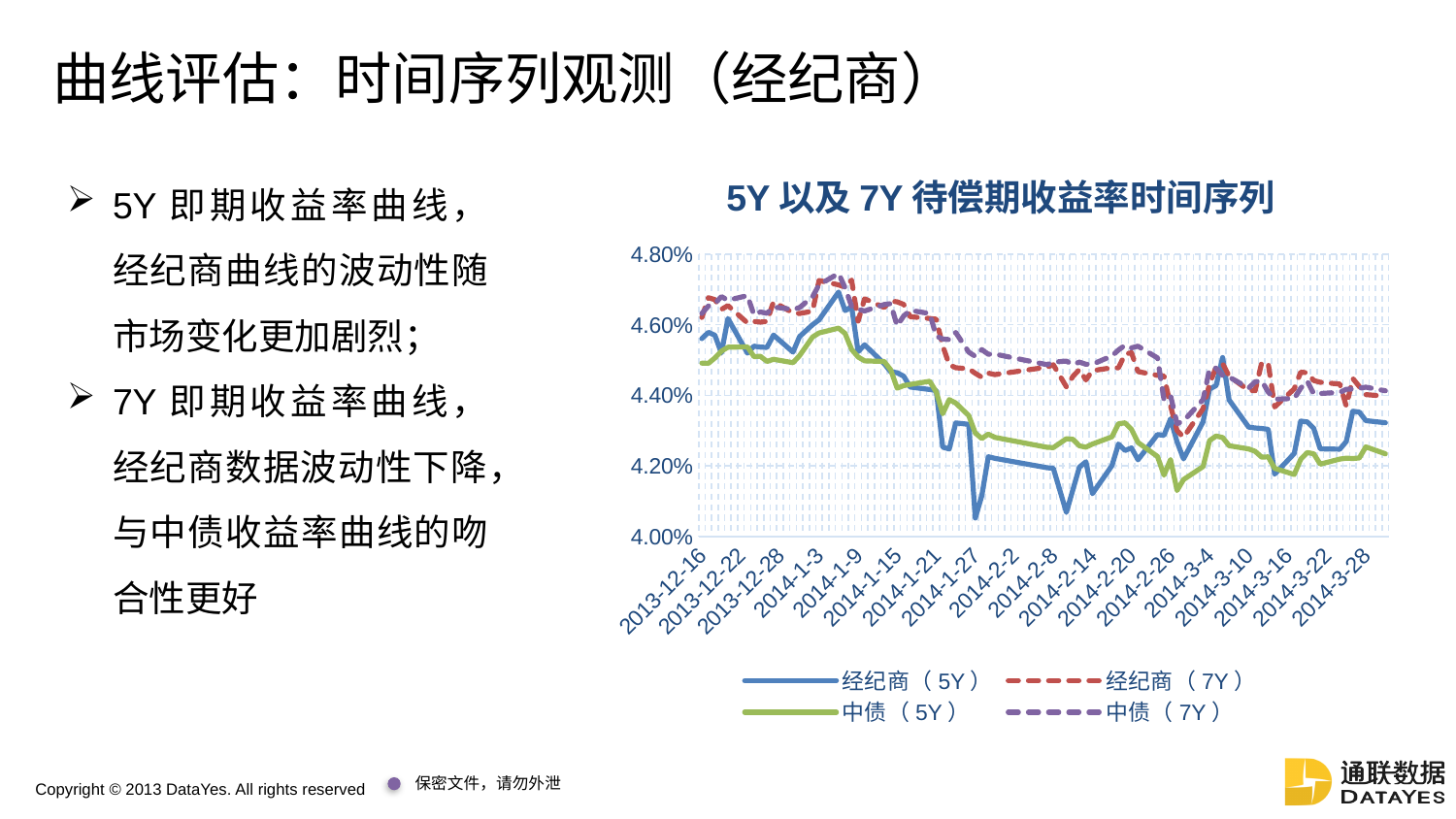

# 曲线评估：时间序列观测（经纪商）

### Chart: 5Y以及7Y待偿期收益率时间序列

| Category |  |  |  |  |
|---|---|---|---|---|
| 41624.875 | 0.0456044352250591 | 0.0462050654178874 | 0.04491 | 0.046315999999999996 |
| 41625.875 | 0.0457826230997953 | 0.0467628520693675 | 0.044905 | 0.046527000000000006 |
| 41626.875 | 0.0456994534538748 | 0.0467097019644702 | 0.045056000000000006 | 0.046597 |
| 41627.875 | 0.0451961779945687 | 0.0464316276953329 | 0.045248 | 0.046792999999999994 |
| 41628.875 | 0.0461734617633693 | 0.0465386386840561 | 0.045361000000000005 | 0.046692 |
| 41631.875 | 0.0451933089316294 | 0.0460485803996762 | 0.045370999999999995 | 0.046822 |
| 41632.875 | 0.0453895145188781 | 0.0460898009902482 | 0.045095 | 0.046273 |
| 41633.875 | 0.0453638470387208 | 0.0460710526032675 | 0.045103 | 0.046357999999999996 |
| 41634.875 | 0.0453557562229625 | 0.046091488388585 | 0.044958 | 0.046321 |
| 41635.875 | 0.045705012034714 | 0.0466454373605729 | 0.045019 | 0.046498 |
| 41638.875 | 0.0452225733942493 | 0.0463309047491547 | 0.044923000000000005 | 0.046432 |
| 41639.875 | 0.0456606387377443 | 0.0463142304738875 | 0.045121 | 0.046482 |
| 41641.875 | 0.0459976390635015 | 0.0463820232664618 | 0.045648999999999995 | 0.046790000000000005 |
| 41642.875 | 0.0461353286823232 | 0.0472499726296152 | 0.045764 | 0.047126 |
| 41645.875 | 0.0469238752147869 | 0.0471255169283837 | 0.045901 | 0.04745 |
| 41646.875 | 0.0463967627005804 | 0.047058933791388 | 0.045748 | 0.047041000000000006 |
| 41647.875 | 0.0465094388866911 | 0.0472619594505304 | 0.045297000000000004 | 0.046521999999999994 |
| 41648.875 | 0.0452339887839142 | 0.0461015930295701 | 0.045083000000000005 | 0.046433999999999996 |
| 41649.875 | 0.0454289665619483 | 0.0467314416579572 | 0.044974999999999994 | 0.046387 |
| 41652.875 | 0.0448963489507095 | 0.0464873783684099 | 0.044957000000000004 | 0.046569 |
| 41653.875 | 0.0446636250303634 | 0.046664595405316 | 0.044722 | 0.046595000000000004 |
| 41654.875 | 0.044638224999457 | 0.0466454807401699 | 0.044201 | 0.045961999999999996 |
| 41655.875 | 0.0445402852620755 | 0.0465732470502587 | 0.044273 | 0.046246 |
| 41656.875 | 0.0442322173285337 | 0.0462252047744598 | 0.044306 | 0.046403999999999994 |
| 41659.875 | 0.044162379579229 | 0.046173763205426 | 0.044396000000000005 | 0.046315 |
| 41660.875 | 0.0441371433807516 | 0.0461546424322368 | 0.044093999999999994 | 0.045675999999999994 |
| 41661.875 | 0.0425283626140378 | 0.0454004328270401 | 0.043476999999999995 | 0.045591999999999994 |
| 41662.875 | 0.0424771225970348 | 0.0448629627515924 | 0.043876 | 0.045576 |
| 41663.875 | 0.0432166724111631 | 0.0447796551621999 | 0.04378 | 0.045777 |
| 41665.875 | 0.0431764634176128 | 0.0447508538825265 | 0.043425000000000005 | 0.045221 |
| 41666.875 | 0.0405208945036892 | 0.0446216010680662 | 0.04293 | 0.045101 |
| 41667.875 | 0.0411542367363136 | 0.0445081384595547 | 0.042775 | 0.045293 |
| 41668.875 | 0.0422587682389188 | 0.0446275294894594 | 0.042899 | 0.045161 |
| 41669.875 | 0.0422132787162086 | 0.0445845312343141 | 0.042808 | 0.045166000000000005 |
| 41677.875 | 0.041947646623443 | 0.0447952380950565 | 0.042526 | 0.044867 |
| 41678.875 | 0.0419283218269375 | 0.0448628264695294 | 0.042516 | 0.044938000000000006 |
| 41680.875 | 0.0406813575923388 | 0.0442397425707659 | 0.042769 | 0.044968 |
| 41681.875 | 0.041324454078105 | 0.0445344531827492 | 0.042751000000000004 | 0.044867 |
| 41682.875 | 0.0419634036719645 | 0.0447317024131975 | 0.042567 | 0.044938000000000006 |
| 41683.875 | 0.0421157154851957 | 0.0444333573781979 | 0.042529000000000004 | 0.044878999999999995 |
| 41684.875 | 0.0412114801560108 | 0.0446970170609184 | 0.042617 | 0.044877 |
| 41687.875 | 0.0420061340510456 | 0.0447793572276247 | 0.042822 | 0.045114999999999995 |
| 41688.875 | 0.0426167134490409 | 0.0447751672268955 | 0.043193 | 0.045281 |
| 41689.875 | 0.0424350020002282 | 0.0451633723149358 | 0.043219 | 0.045417 |
| 41690.875 | 0.0425060091953697 | 0.0452047364866488 | 0.043033999999999996 | 0.045343 |
| 41691.875 | 0.0421706848220269 | 0.044671512453921 | 0.042662000000000005 | 0.04539 |
| 41694.875 | 0.0428880305126822 | 0.044564210771957 | 0.042265 | 0.045058 |
| 41695.875 | 0.0428637383980179 | 0.0445458123533082 | 0.041736 | 0.043878 |
| 41696.875 | 0.0433343367457757 | 0.0436990050910389 | 0.042179 | 0.043990999999999995 |
| 41697.875 | 0.0426763442694142 | 0.0430013782663425 | 0.041302000000000005 | 0.043193999999999996 |
| 41698.875 | 0.0421960909597041 | 0.0428121397760042 | 0.041612 | 0.043273 |
| 41701.875 | 0.0432476832685964 | 0.0436211334928738 | 0.041978999999999995 | 0.043877 |
| 41702.875 | 0.0441733434262446 | 0.0443163212937241 | 0.042714999999999996 | 0.044745 |
| 41703.875 | 0.0442746438961128 | 0.0447990789186179 | 0.042845 | 0.044768 |
| 41704.875 | 0.0450662991223987 | 0.0448933068965927 | 0.04280300000000001 | 0.044563 |
| 41705.875 | 0.0438672230645523 | 0.0445400174133275 | 0.04257 | 0.044517 |
| 41708.875 | 0.0430989047931523 | 0.0441394071978525 | 0.042478999999999996 | 0.044204 |
| 41709.875 | 0.0430742437882945 | 0.0441286581174731 | 0.042411000000000004 | 0.044379999999999996 |
| 41710.875 | 0.0430594808599931 | 0.0449194967391149 | 0.042246 | 0.044412 |
| 41711.875 | 0.0430348653786272 | 0.0449009551162876 | 0.04225399999999999 | 0.044091 |
| 41712.875 | 0.0417650328955848 | 0.0436700458499704 | 0.041929 | 0.043890000000000005 |
| 41715.875 | 0.0423482583593611 | 0.0441807971064008 | 0.04175500000000001 | 0.043907999999999996 |
| 41716.875 | 0.0432696962885242 | 0.0446548214671632 | 0.042185 | 0.044198 |
| 41717.875 | 0.0432447546390438 | 0.0446363742097209 | 0.042377000000000005 | 0.0444 |
| 41718.875 | 0.0430634595630028 | 0.0444171412772643 | 0.04234 | 0.044042000000000005 |
| 41719.875 | 0.042480730453335 | 0.0443673360842132 | 0.042049 | 0.044050000000000006 |
| 41722.875 | 0.0424709607821248 | 0.0443168432474812 | 0.042191 | 0.044083 |
| 41723.875 | 0.0426894399800568 | 0.0436949201778625 | 0.042216 | 0.04417 |
| 41724.875 | 0.0435482854628109 | 0.0444746449267686 | 0.042207999999999996 | 0.044176 |
| 41725.875 | 0.0435233219836464 | 0.0442493105787665 | 0.042222 | 0.044196 |
| 41726.875 | 0.043282158969558 | 0.0440187598787862 | 0.042537000000000005 | 0.04423 |
| 41729.875 | 0.0432218032650808 | 0.0439750307178624 | 0.04234 | 0.044127 |
5Y即期收益率曲线，经纪商曲线的波动性随市场变化更加剧烈；
7Y即期收益率曲线，经纪商数据波动性下降，与中债收益率曲线的吻合性更好